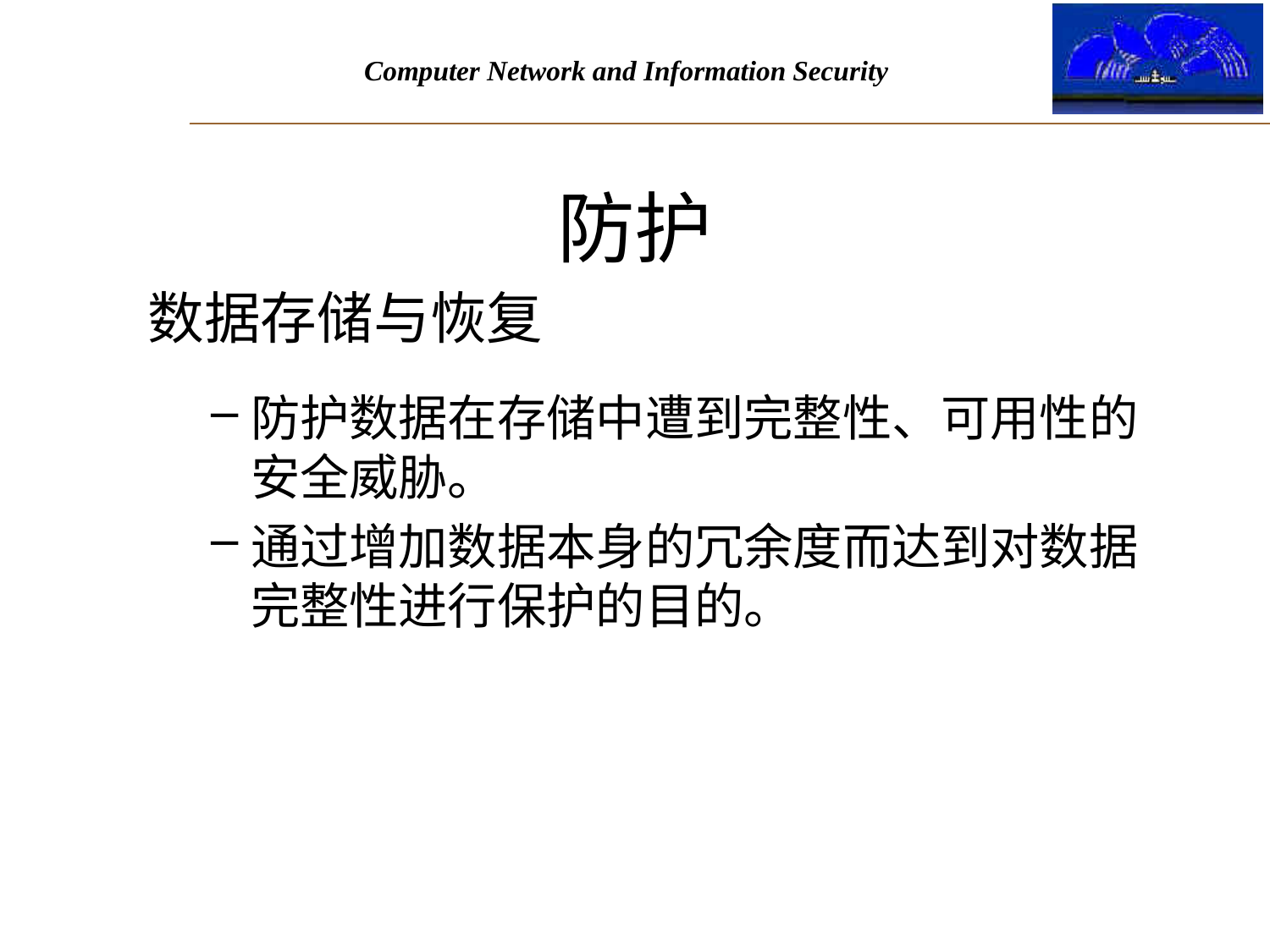

# 防护
数据存储与恢复
防护数据在存储中遭到完整性、可用性的安全威胁。
通过增加数据本身的冗余度而达到对数据完整性进行保护的目的。